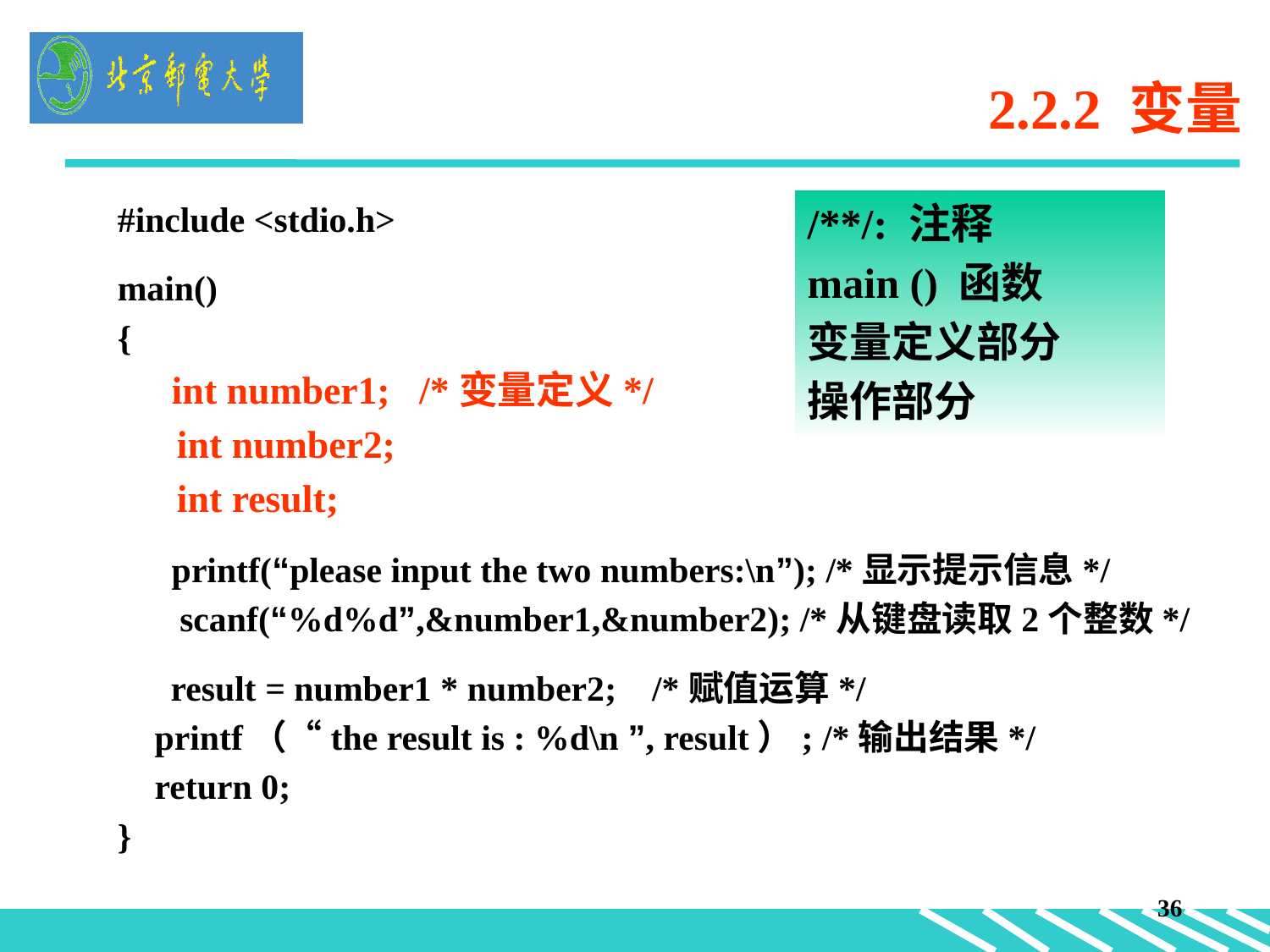

# 2.2.2 变量
#include <stdio.h>

main()
{
      int number1;   /*变量定义*/
      int number2;
      int result;

      printf(“please input the two numbers:\n”); /*显示提示信息*/
       scanf(“%d%d”,&number1,&number2); /*从键盘读取2个整数*/

      result = number1 * number2;    /*赋值运算*/
    printf（“the result is : %d\n ”, result）; /*输出结果*/
    return 0;
}
/**/: 注释
main () 函数
变量定义部分
操作部分
36